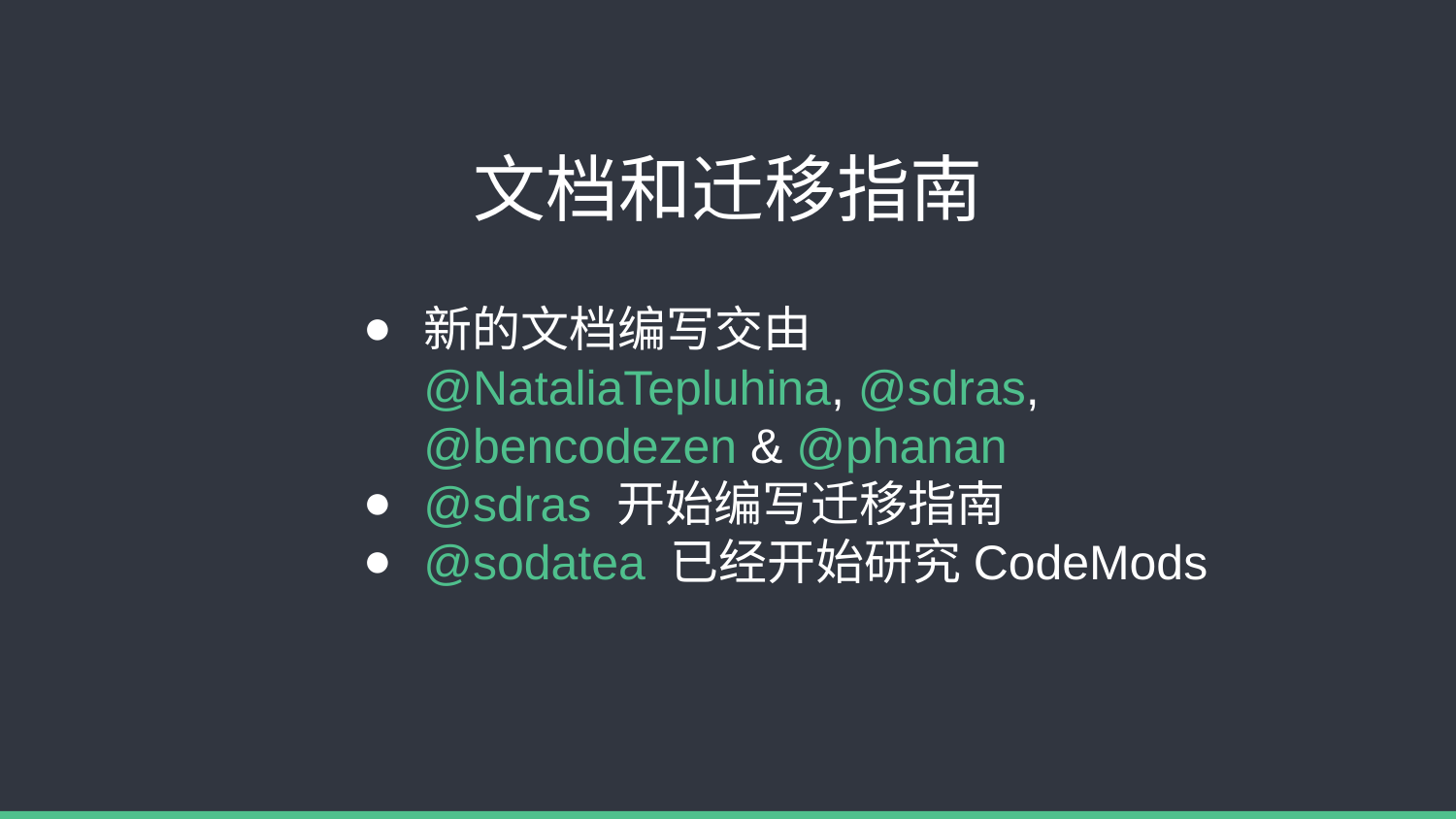

# 文档和迁移指南
新的文档编写交由 @NataliaTepluhina, @sdras, @bencodezen & @phanan
@sdras 开始编写迁移指南
@sodatea 已经开始研究CodeMods